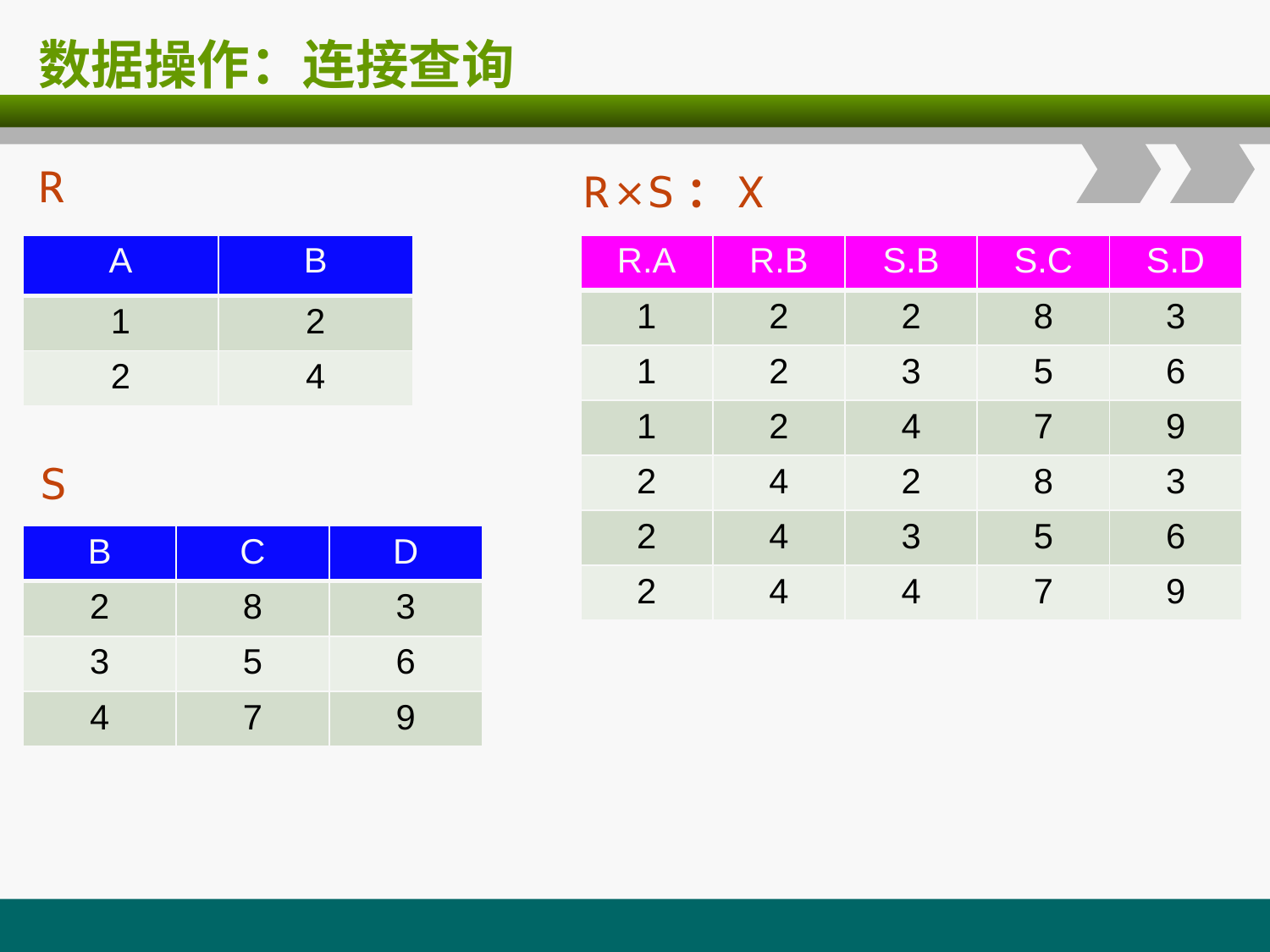

# 数据操作：连接查询
R
R×S：X
| A | B |
| --- | --- |
| 1 | 2 |
| 2 | 4 |
| R.A | R.B | S.B | S.C | S.D |
| --- | --- | --- | --- | --- |
| 1 | 2 | 2 | 8 | 3 |
| 1 | 2 | 3 | 5 | 6 |
| 1 | 2 | 4 | 7 | 9 |
| 2 | 4 | 2 | 8 | 3 |
| 2 | 4 | 3 | 5 | 6 |
| 2 | 4 | 4 | 7 | 9 |
S
| B | C | D |
| --- | --- | --- |
| 2 | 8 | 3 |
| 3 | 5 | 6 |
| 4 | 7 | 9 |